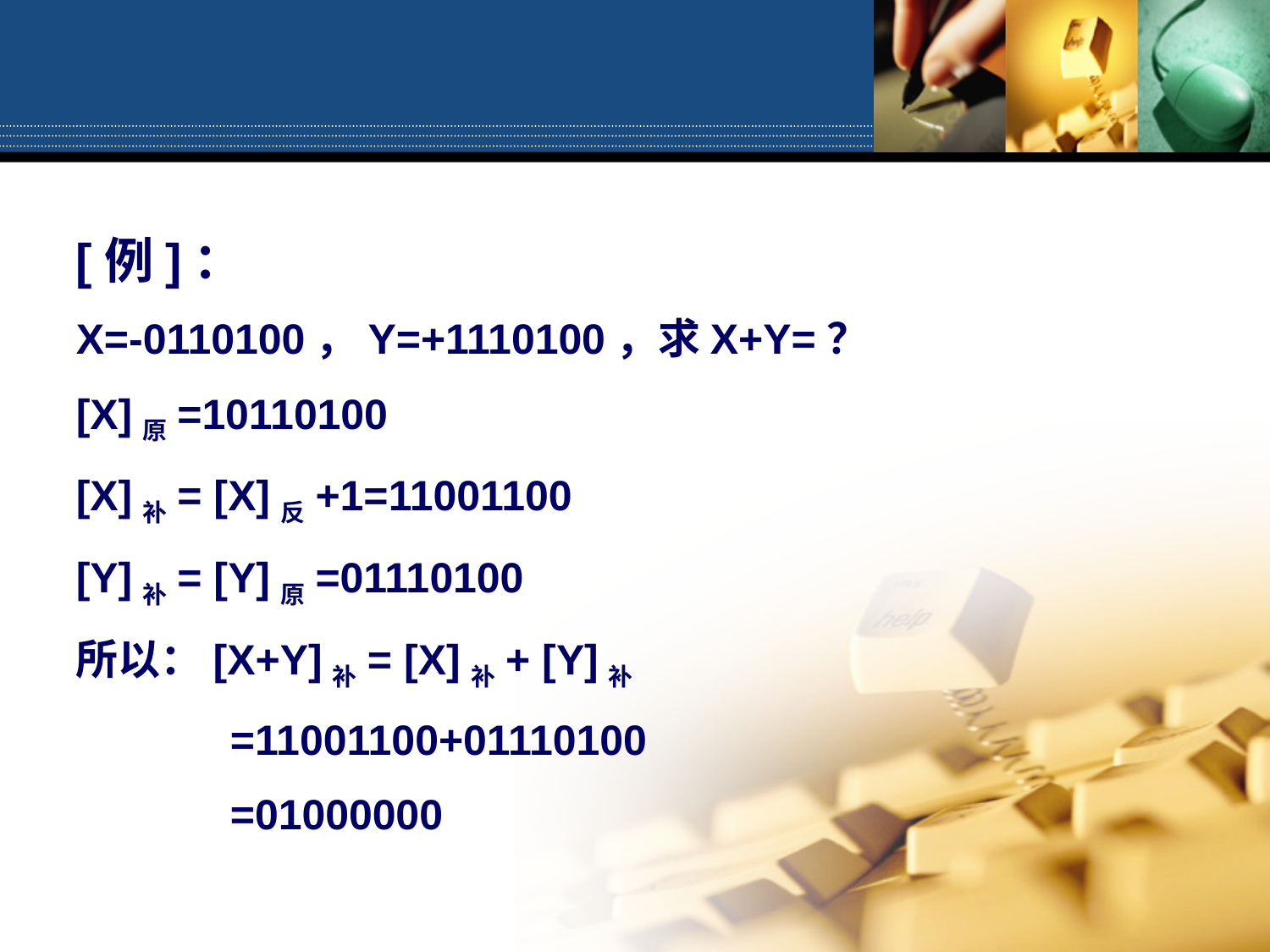

[例]：
X=-0110100，Y=+1110100，求X+Y=？
[X]原=10110100
[X]补= [X]反+1=11001100
[Y]补= [Y]原=01110100
所以：[X+Y]补= [X]补+ [Y]补
             =11001100+01110100
             =01000000